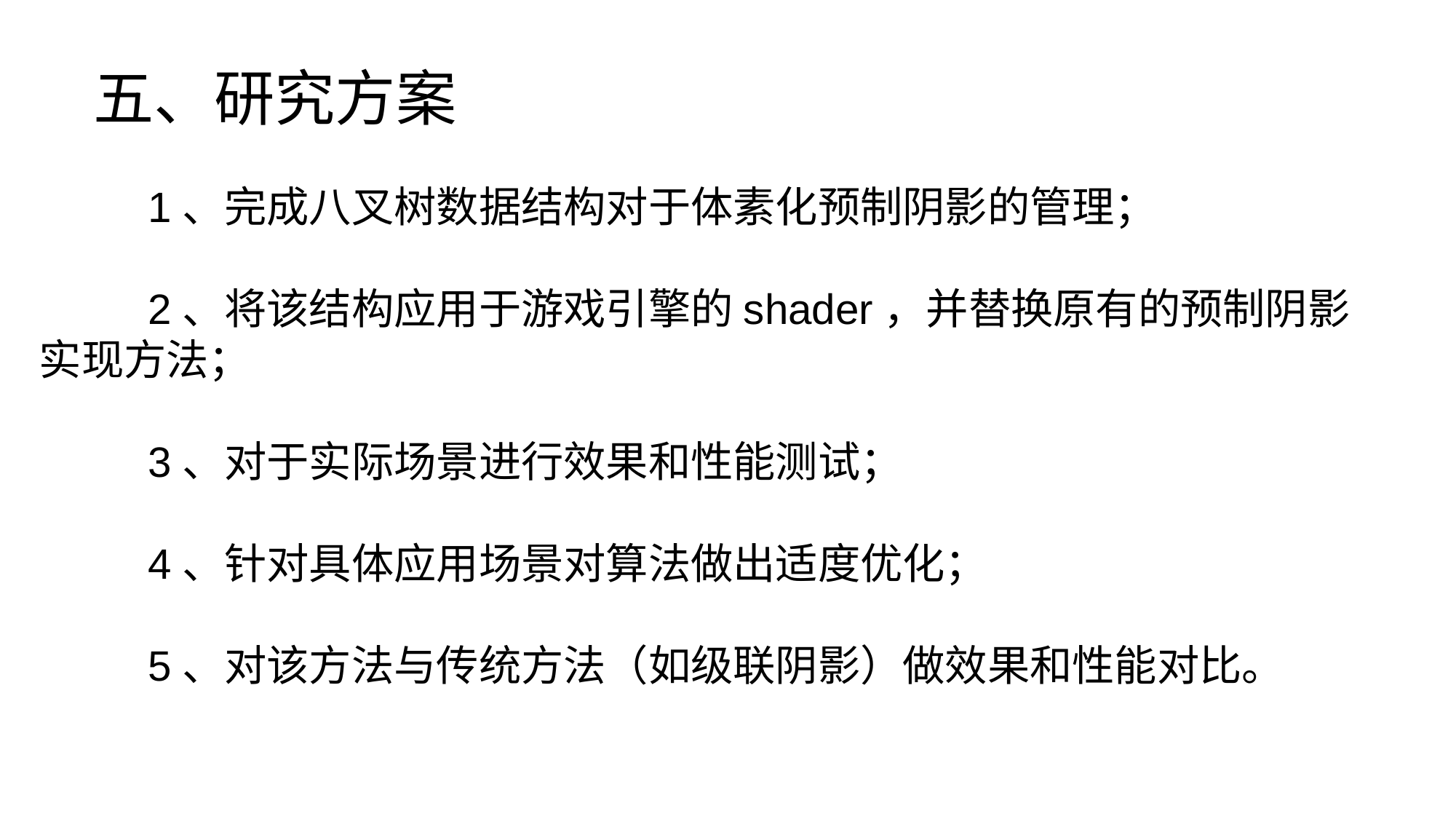

五、研究方案
	1、完成八叉树数据结构对于体素化预制阴影的管理；

	2、将该结构应用于游戏引擎的shader，并替换原有的预制阴影
实现方法；

	3、对于实际场景进行效果和性能测试；

	4、针对具体应用场景对算法做出适度优化；

	5、对该方法与传统方法（如级联阴影）做效果和性能对比。